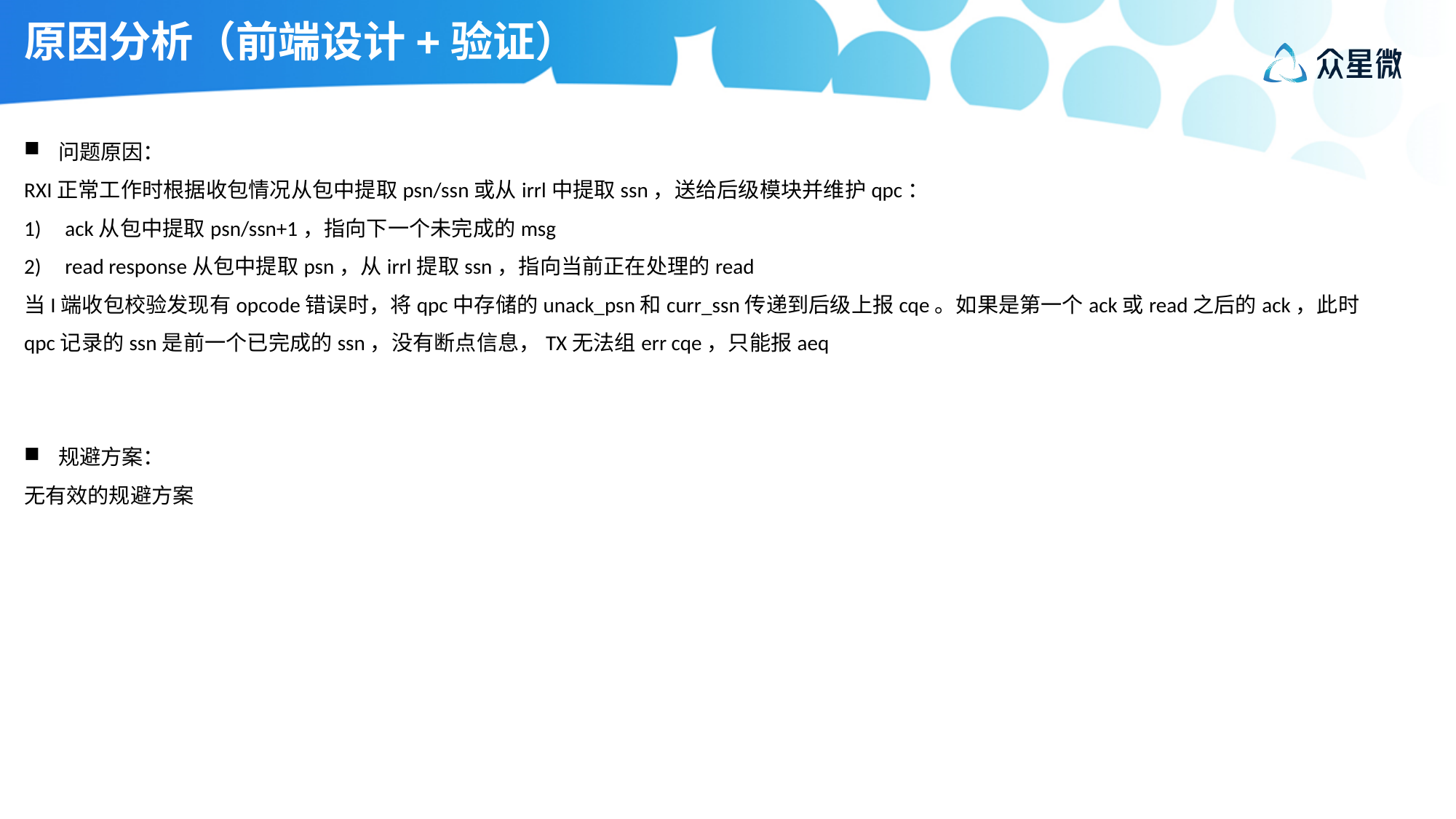

原因分析（前端设计+验证）
问题原因：
RXI正常工作时根据收包情况从包中提取psn/ssn或从irrl中提取ssn，送给后级模块并维护qpc：
ack从包中提取psn/ssn+1，指向下一个未完成的msg
read response从包中提取psn，从irrl提取ssn，指向当前正在处理的read
当I端收包校验发现有opcode错误时，将qpc中存储的unack_psn和curr_ssn传递到后级上报cqe。如果是第一个ack或read之后的ack，此时qpc记录的ssn是前一个已完成的ssn，没有断点信息，TX无法组err cqe，只能报aeq

规避方案：
无有效的规避方案